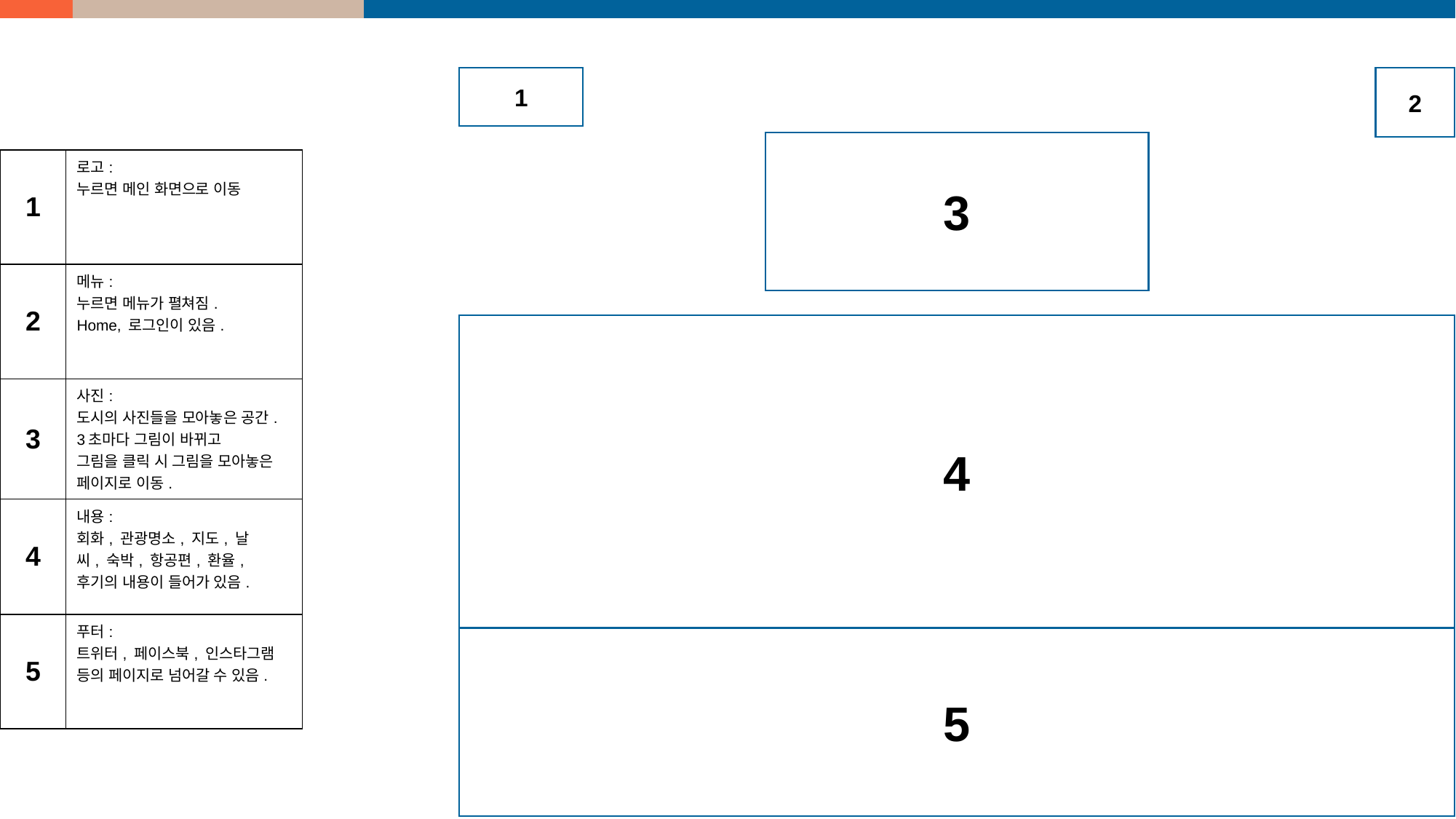

2
1
3
| 1 | 로고: 누르면 메인 화면으로 이동 |
| --- | --- |
| 2 | 메뉴: 누르면 메뉴가 펼쳐짐. Home, 로그인이 있음. |
| 3 | 사진: 도시의 사진들을 모아놓은 공간. 3초마다 그림이 바뀌고 그림을 클릭 시 그림을 모아놓은 페이지로 이동. |
| 4 | 내용: 회화, 관광명소, 지도, 날씨, 숙박, 항공편, 환율, 후기의 내용이 들어가 있음. |
| 5 | 푸터: 트위터, 페이스북, 인스타그램 등의 페이지로 넘어갈 수 있음. |
4
5